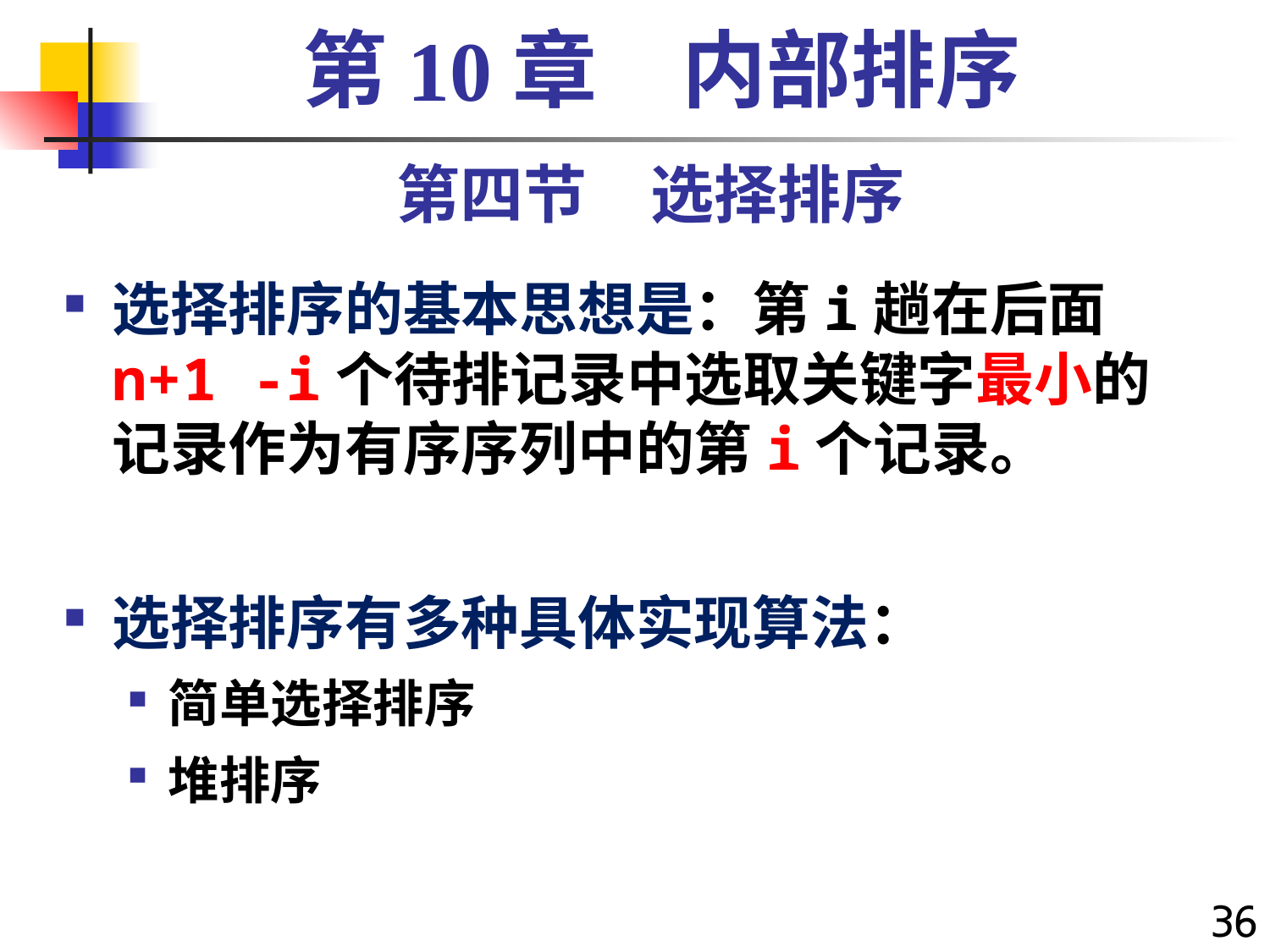

第10章　内部排序
第四节　选择排序
选择排序的基本思想是：第i趟在后面n+1 -i个待排记录中选取关键字最小的记录作为有序序列中的第i个记录。

选择排序有多种具体实现算法：
简单选择排序
堆排序

36